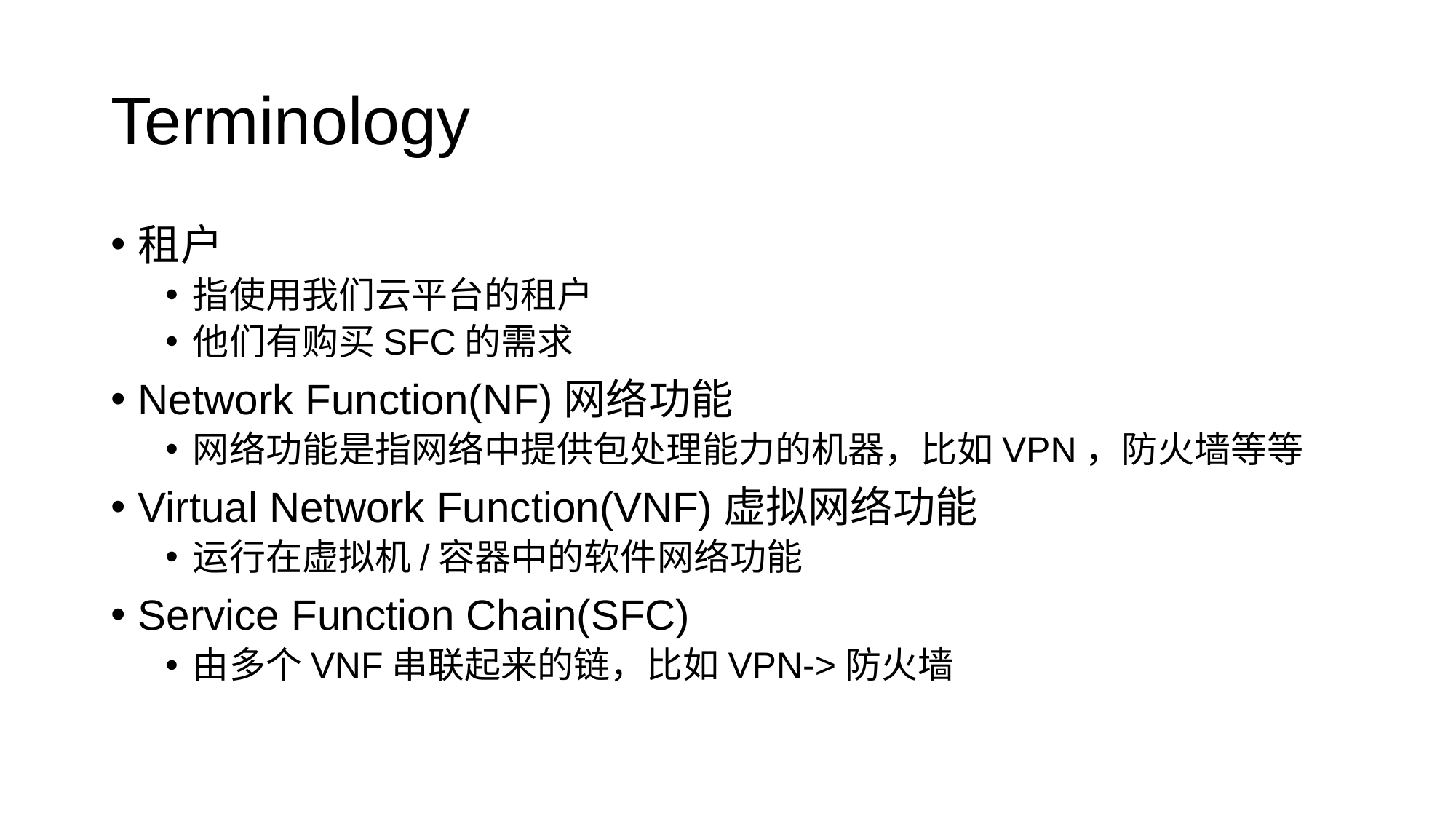

# Terminology
租户
指使用我们云平台的租户
他们有购买SFC的需求
Network Function(NF)网络功能
网络功能是指网络中提供包处理能力的机器，比如VPN，防火墙等等
Virtual Network Function(VNF)虚拟网络功能
运行在虚拟机/容器中的软件网络功能
Service Function Chain(SFC)
由多个VNF串联起来的链，比如VPN->防火墙